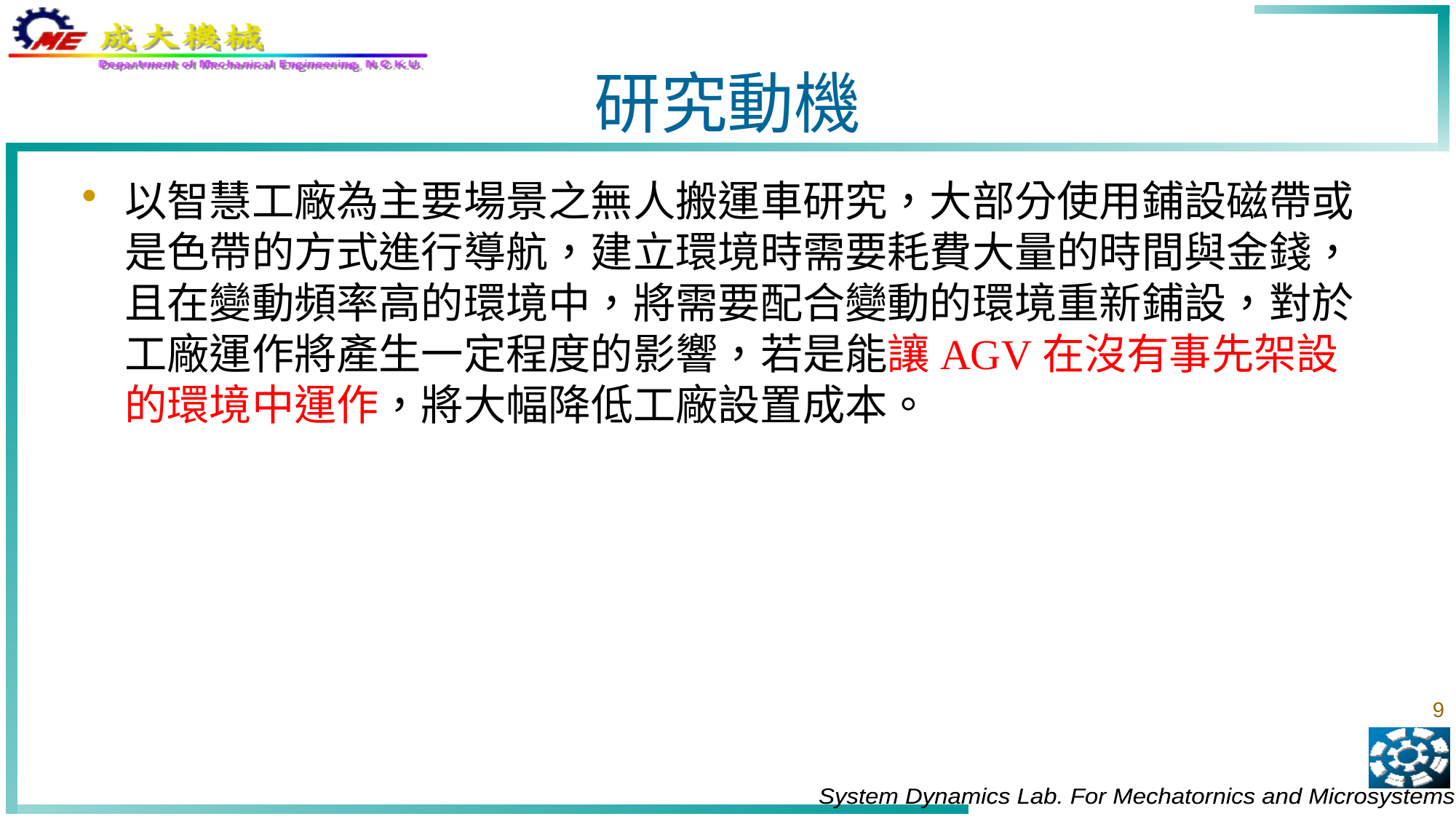

# 研究動機
以智慧工廠為主要場景之無人搬運車研究，大部分使用鋪設磁帶或是色帶的方式進行導航，建立環境時需要耗費大量的時間與金錢，且在變動頻率高的環境中，將需要配合變動的環境重新鋪設，對於工廠運作將產生一定程度的影響，若是能讓AGV在沒有事先架設的環境中運作，將大幅降低工廠設置成本。
9